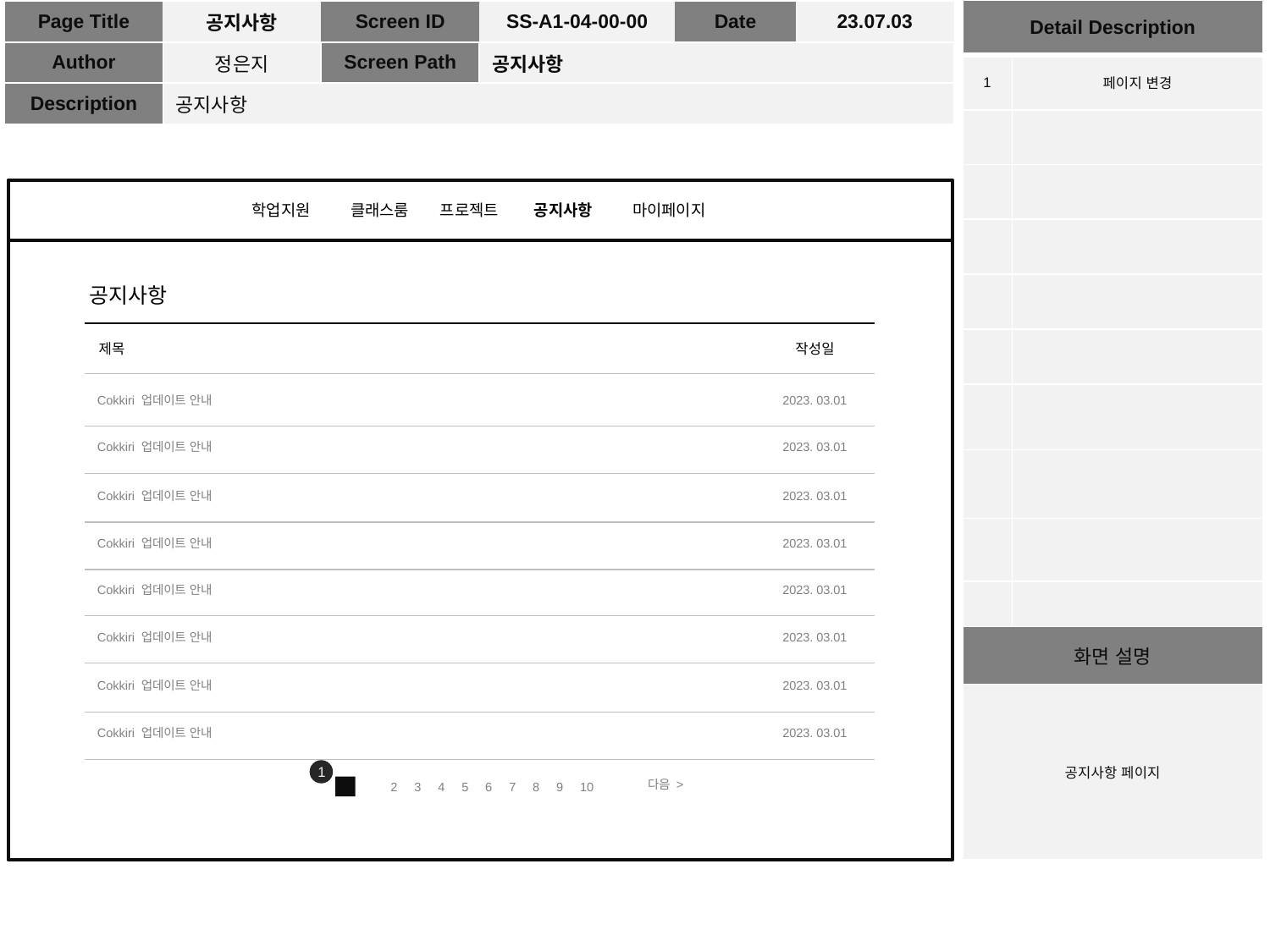

| Detail Description |  |
| --- | --- |
| 1 | 페이지 변경 |
|  |  |
|  |  |
|  |  |
|  |  |
|  |  |
|  |  |
|  |  |
|  |  |
|  |  |
| 화면 설명 |  |
| 공지사항 페이지 |  |
| Page Title | 공지사항 | Screen ID | SS-A1-04-00-00 | Date | 23.07.03 |
| --- | --- | --- | --- | --- | --- |
| Author | 정은지 | Screen Path | 공지사항 |  |  |
| Description | 공지사항 |  |  |  |  |

학업지원         클래스룸       프로젝트        공지사항         마이페이지

공지사항
제목
작성일
Cokkiri 업데이트 안내
2023. 03.01
Cokkiri 업데이트 안내
2023. 03.01
Cokkiri 업데이트 안내
2023. 03.01
Cokkiri 업데이트 안내
2023. 03.01
Cokkiri 업데이트 안내
2023. 03.01
Cokkiri 업데이트 안내
2023. 03.01
Cokkiri 업데이트 안내
2023. 03.01
Cokkiri 업데이트 안내
2023. 03.01
1

다음 >
1     2     3     4     5     6     7     8     9     10